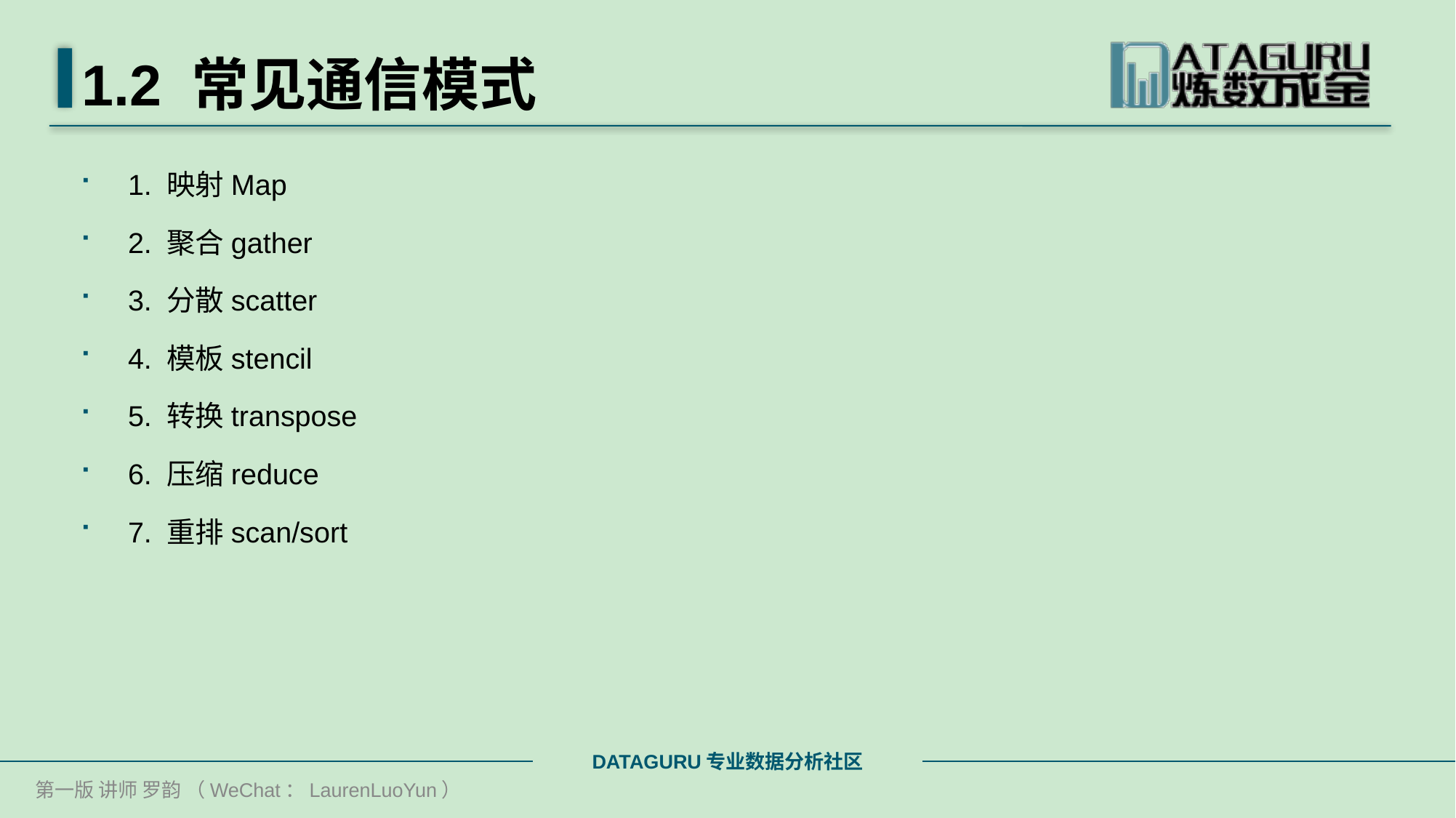

# 1.2 常见通信模式
1. 映射Map
2. 聚合gather
3. 分散scatter
4. 模板stencil
5. 转换transpose
6. 压缩reduce
7. 重排scan/sort